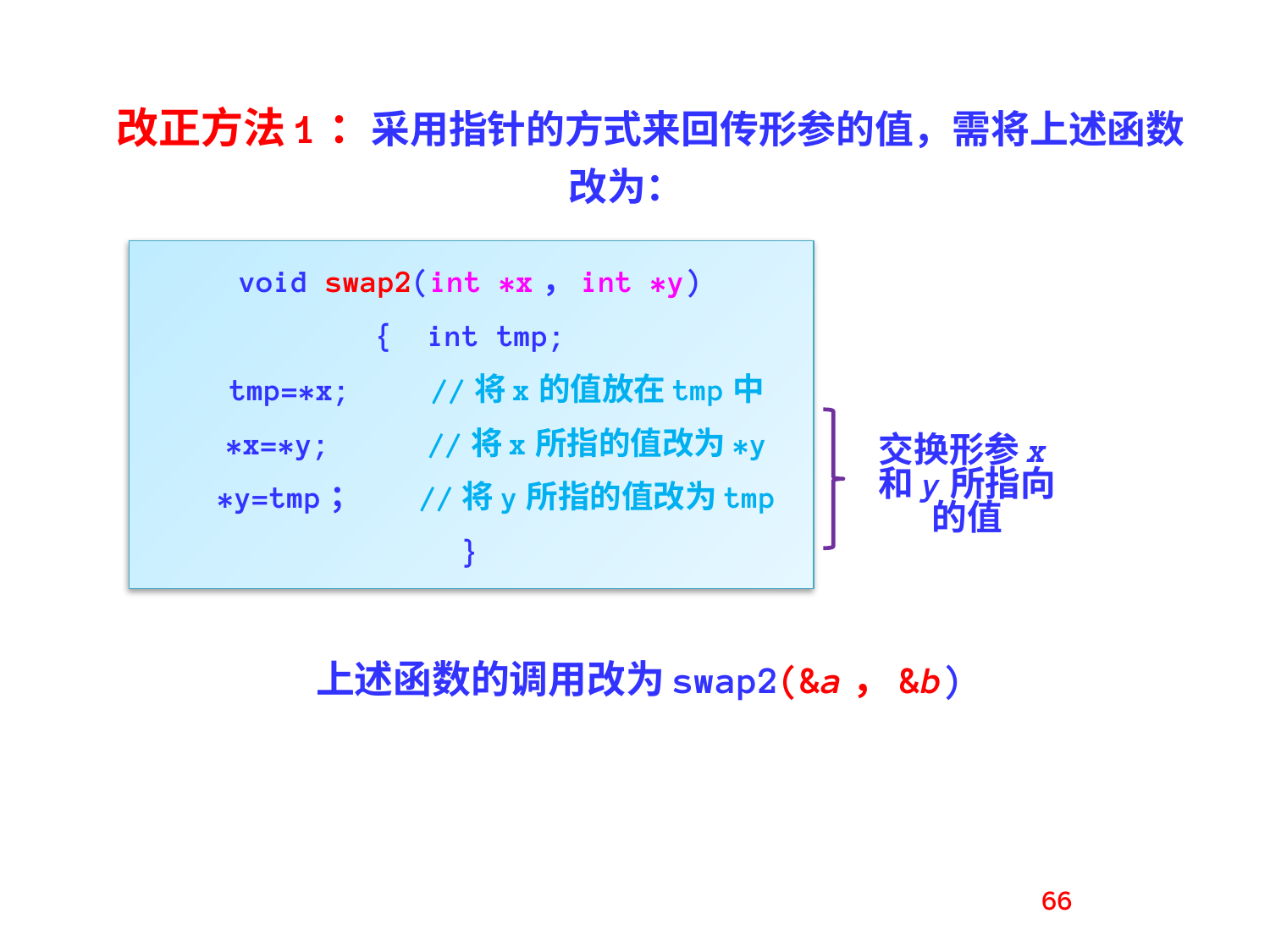

改正方法1：采用指针的方式来回传形参的值，需将上述函数改为：
void swap2(int *x，int *y)
{  int tmp;
   tmp=*x;	//将x的值放在tmp中
   *x=*y;	//将x所指的值改为*y
   *y=tmp；  	//将y所指的值改为tmp
}

交换形参x和y所指向的值
上述函数的调用改为swap2(&a，&b)
66